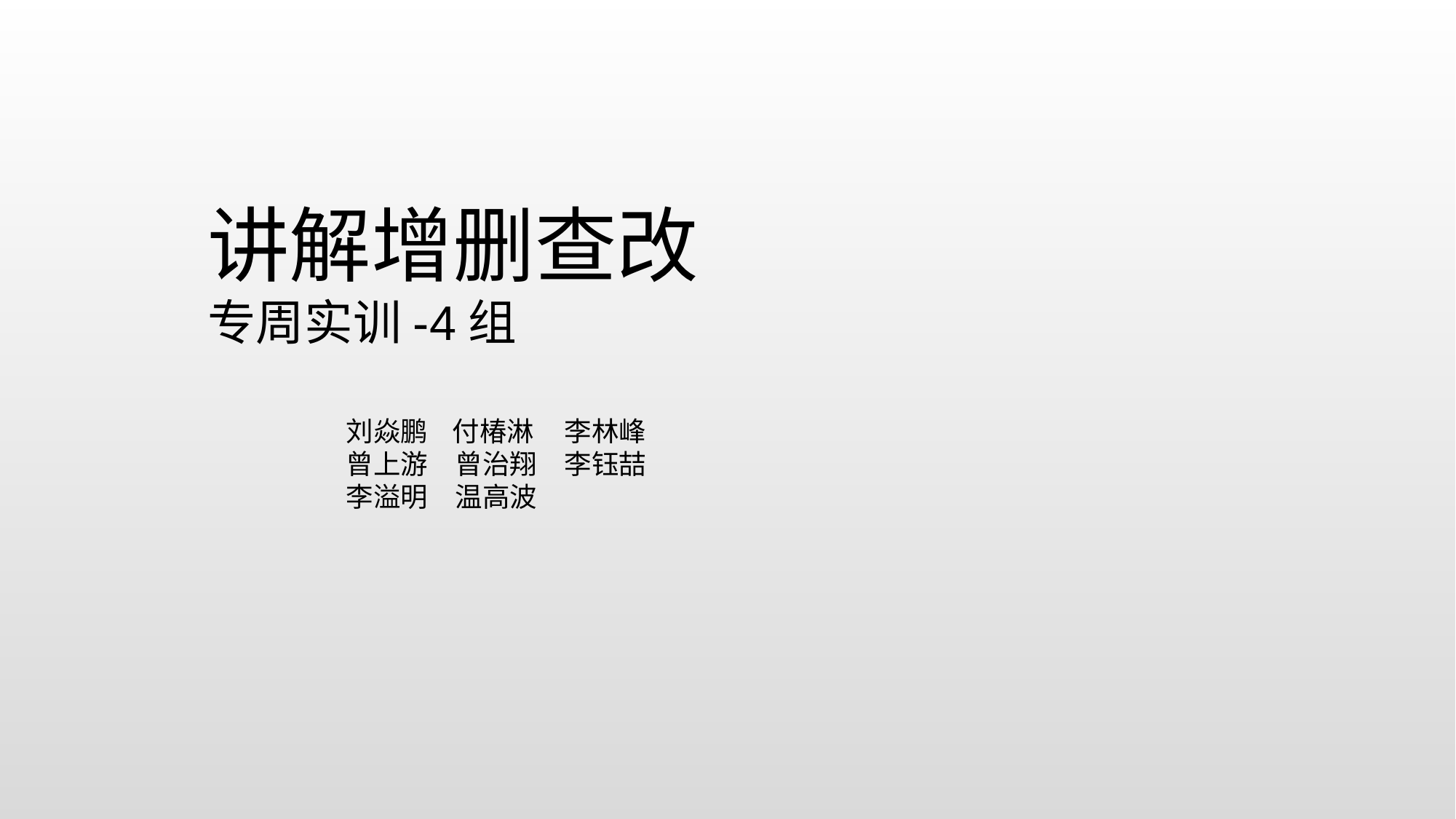

讲解增删查改
专周实训-4组
刘焱鹏    付椿淋	李林峰
曾上游	曾治翔	李钰喆
李溢明	温高波